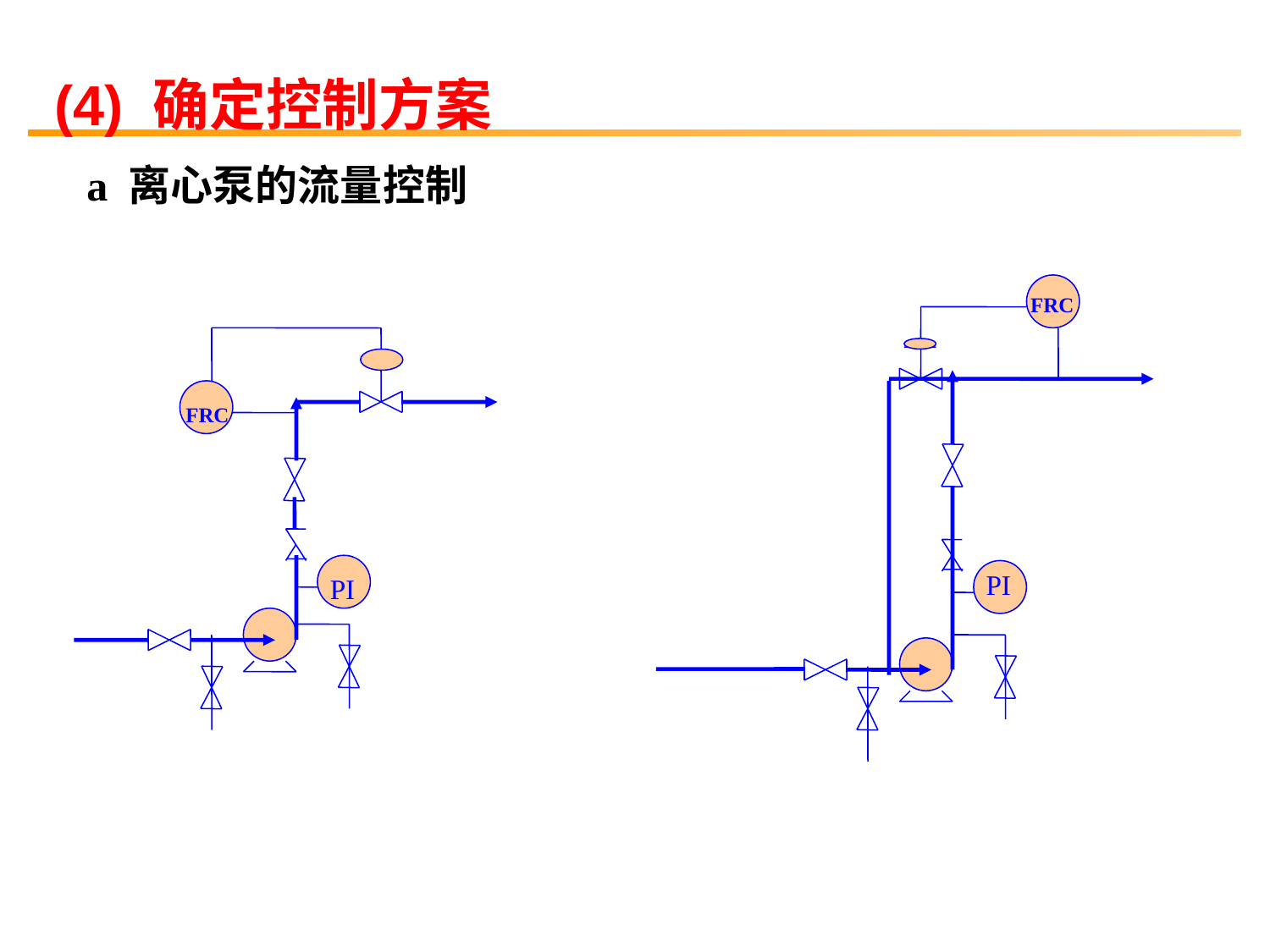

(4) 确定控制方案
   a 离心泵的流量控制

FRC

PI

FRC

PI